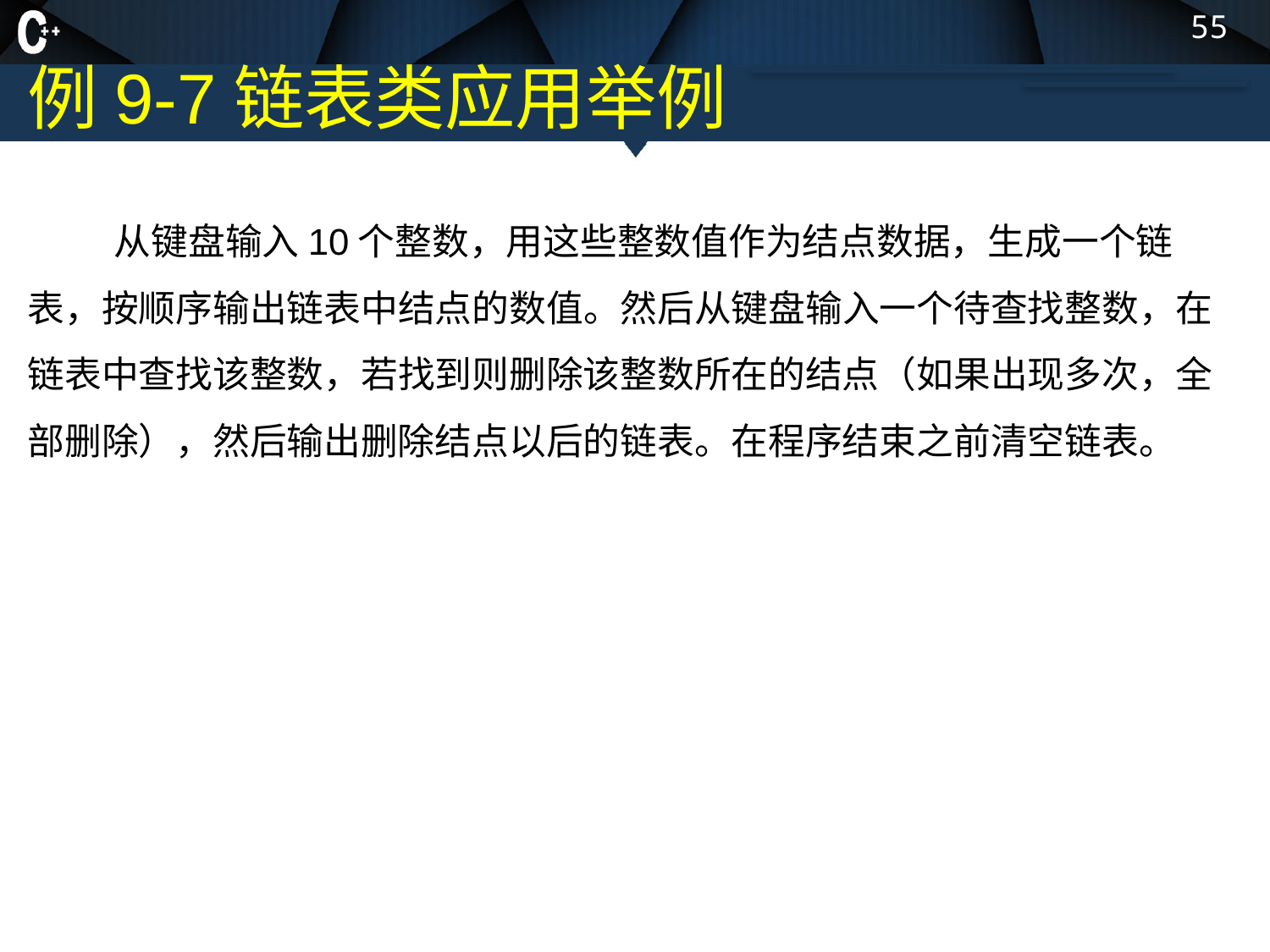

55
# 例9-7链表类应用举例
从键盘输入10个整数，用这些整数值作为结点数据，生成一个链表，按顺序输出链表中结点的数值。然后从键盘输入一个待查找整数，在链表中查找该整数，若找到则删除该整数所在的结点（如果出现多次，全部删除），然后输出删除结点以后的链表。在程序结束之前清空链表。